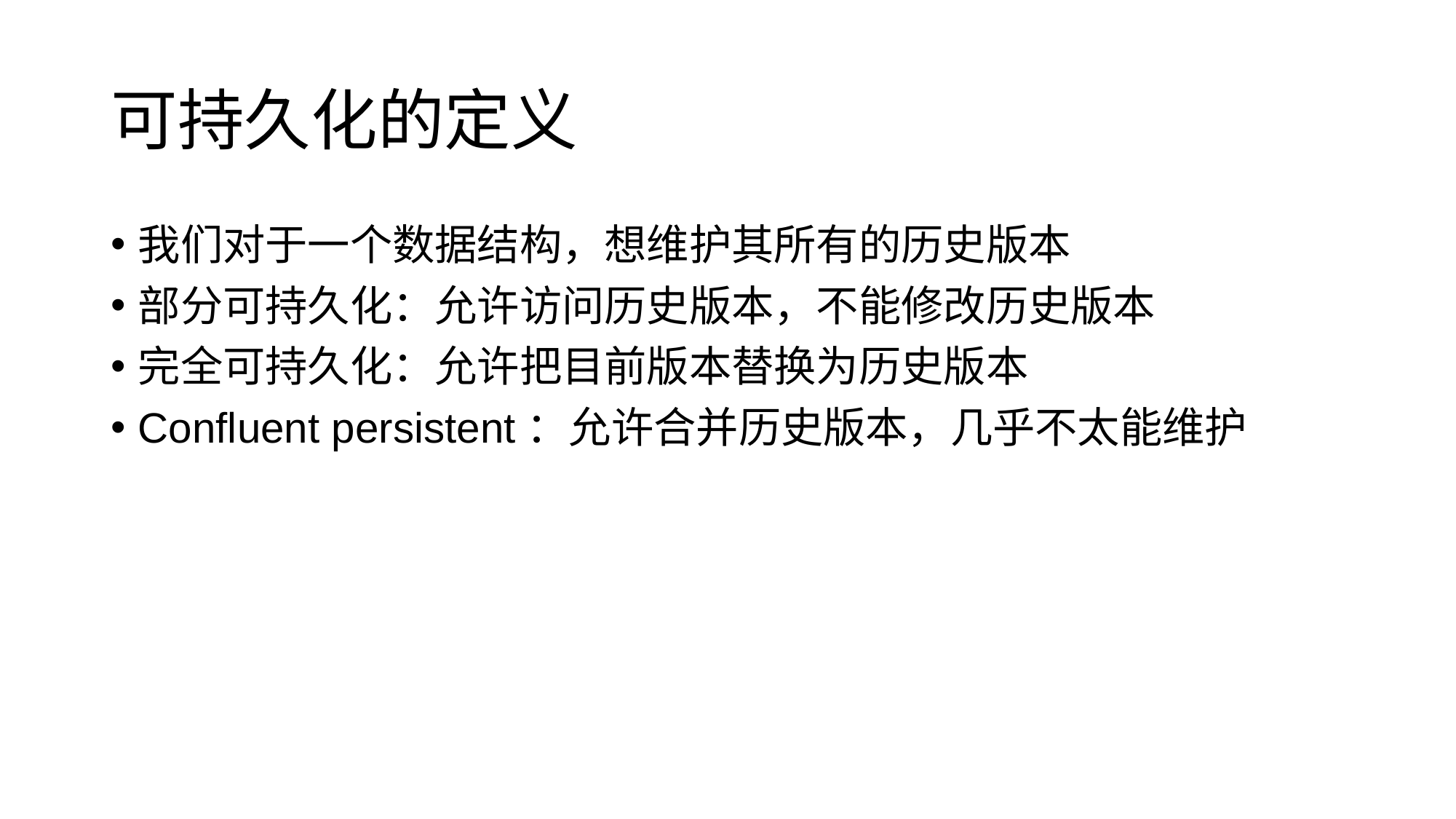

# 可持久化的定义
我们对于一个数据结构，想维护其所有的历史版本
部分可持久化：允许访问历史版本，不能修改历史版本
完全可持久化：允许把目前版本替换为历史版本
Confluent persistent：允许合并历史版本，几乎不太能维护